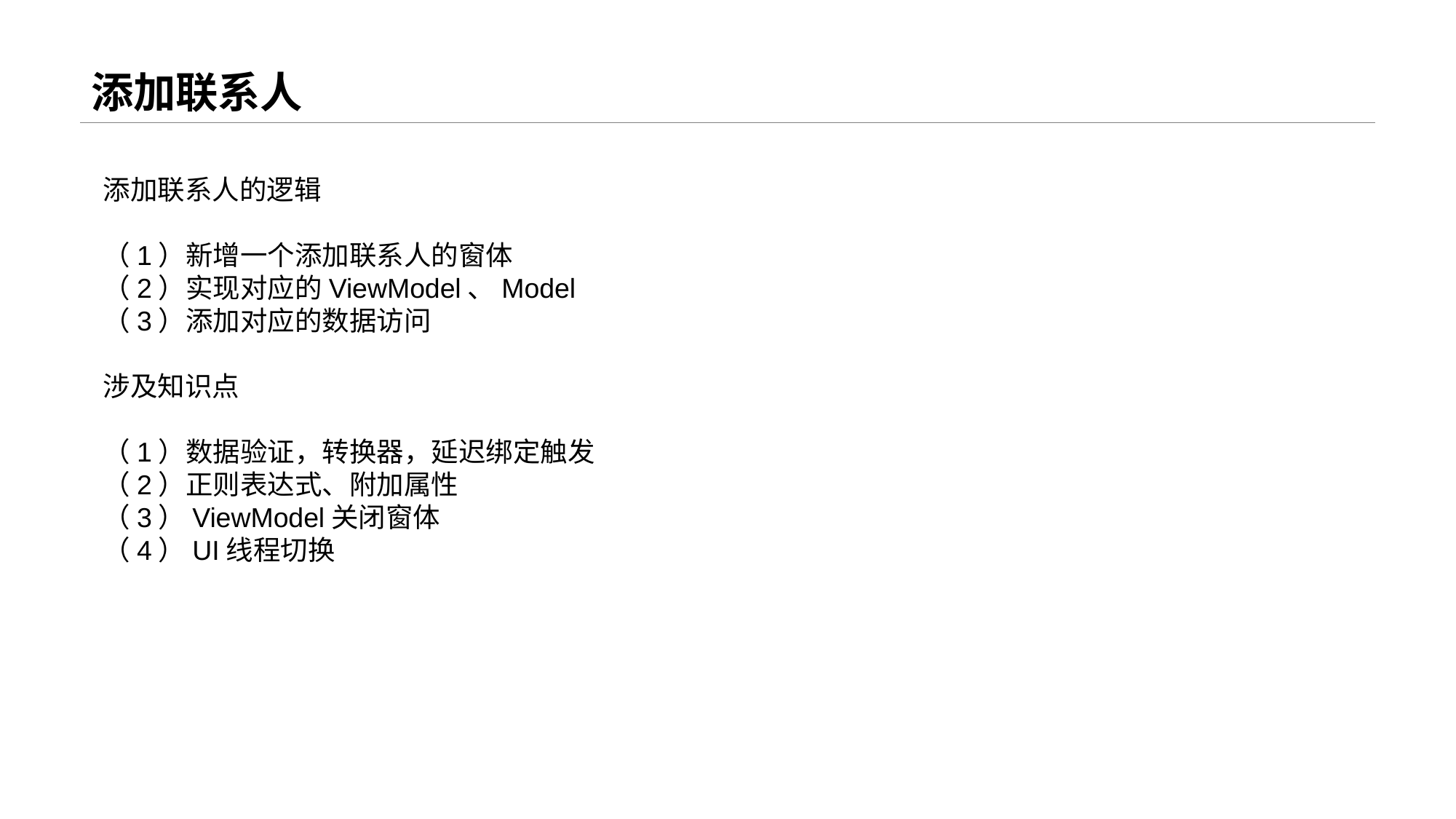

# 添加联系人
添加联系人的逻辑

（1）新增一个添加联系人的窗体
（2）实现对应的ViewModel、Model
（3）添加对应的数据访问

涉及知识点

（1）数据验证，转换器，延迟绑定触发
（2）正则表达式、附加属性
（3）ViewModel关闭窗体
（4）UI线程切换